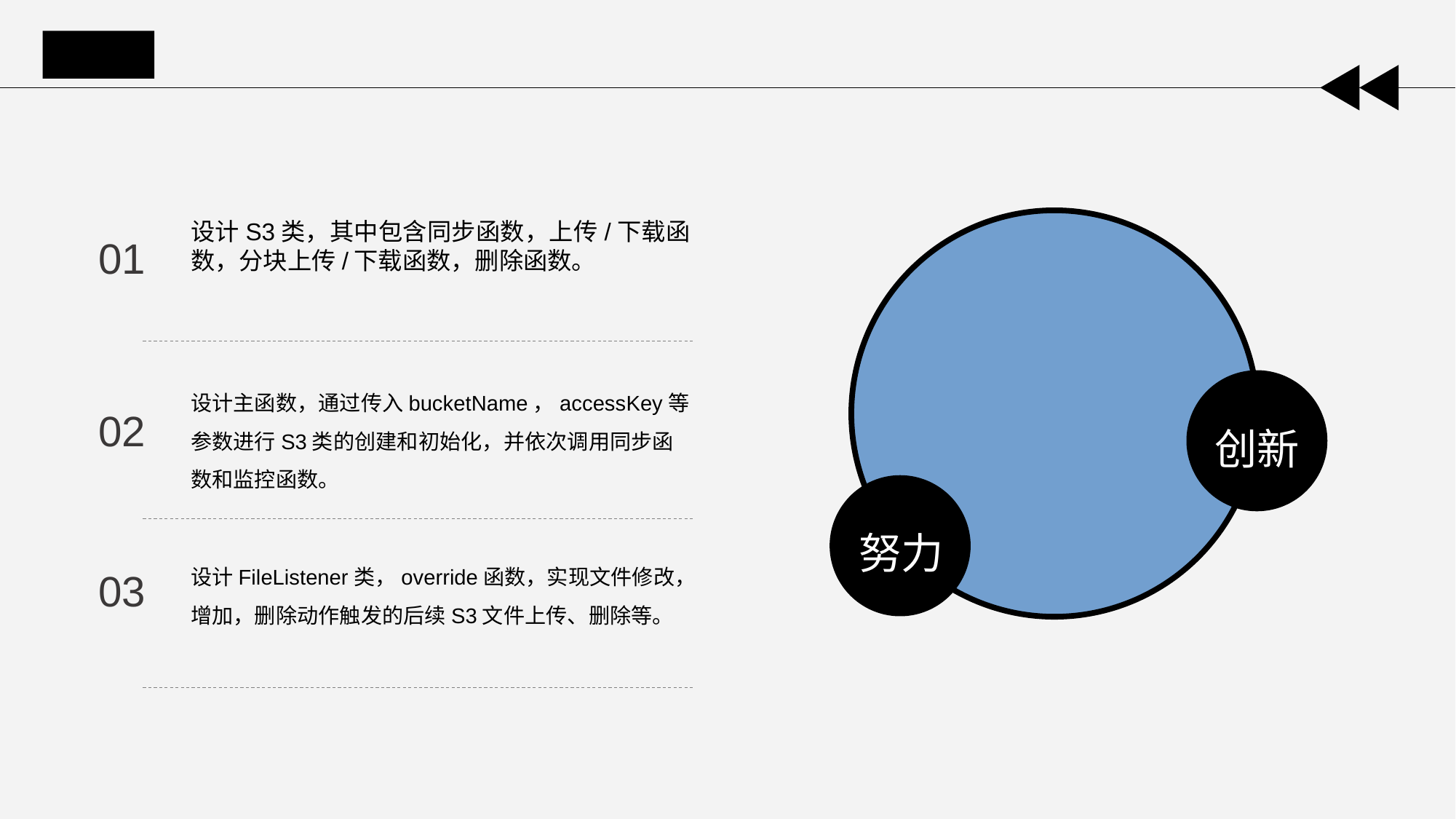

### Chart

| Category |
|---|
设计S3类，其中包含同步函数，上传/下载函数，分块上传/下载函数，删除函数。
01
设计主函数，通过传入bucketName，accessKey等参数进行S3类的创建和初始化，并依次调用同步函数和监控函数。
02
设计FileListener类，override函数，实现文件修改，增加，删除动作触发的后续S3文件上传、删除等。
03